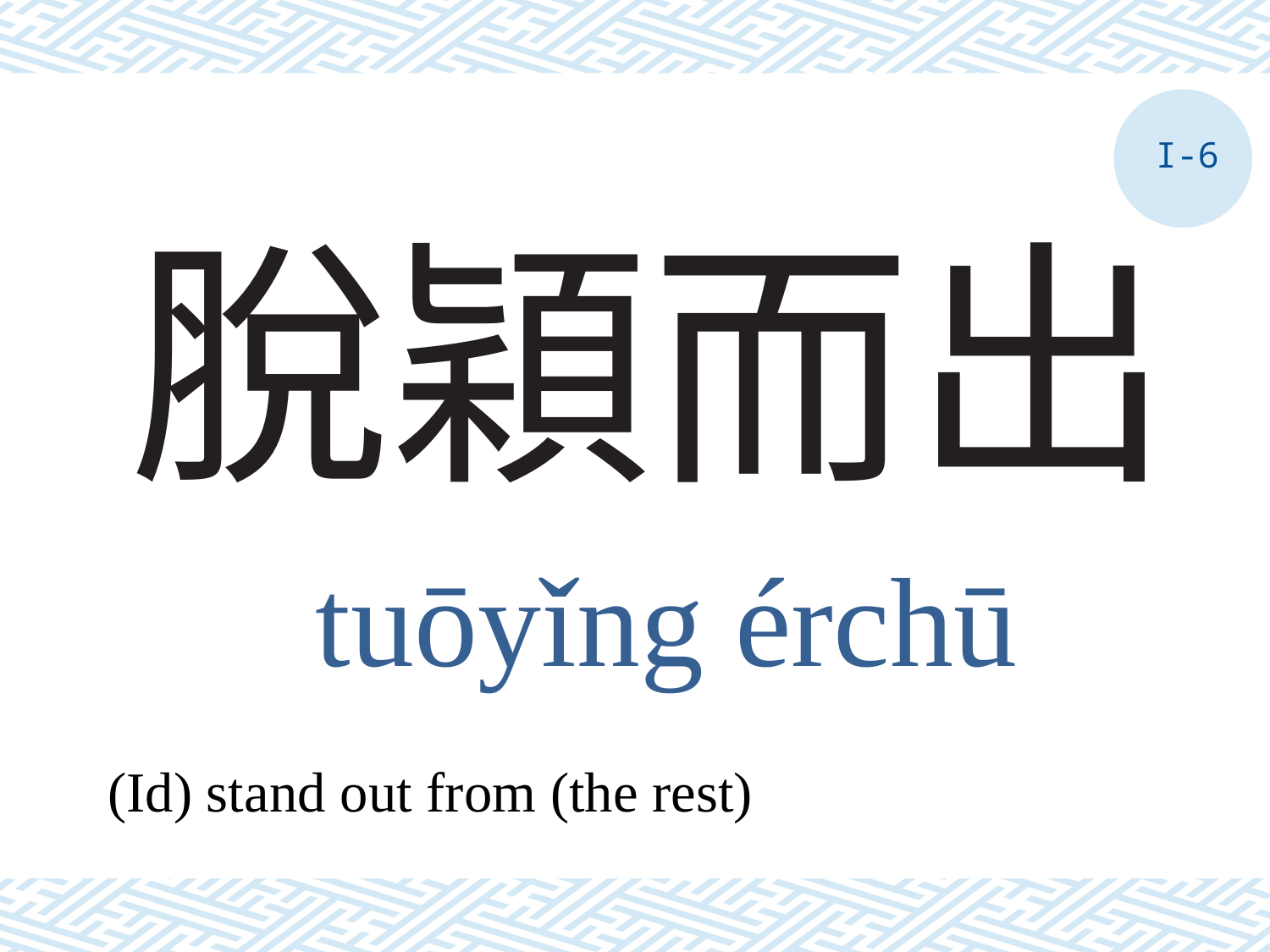

I-6

# 脫穎而出
tuōyǐng érchū
(Id) stand out from (the rest)